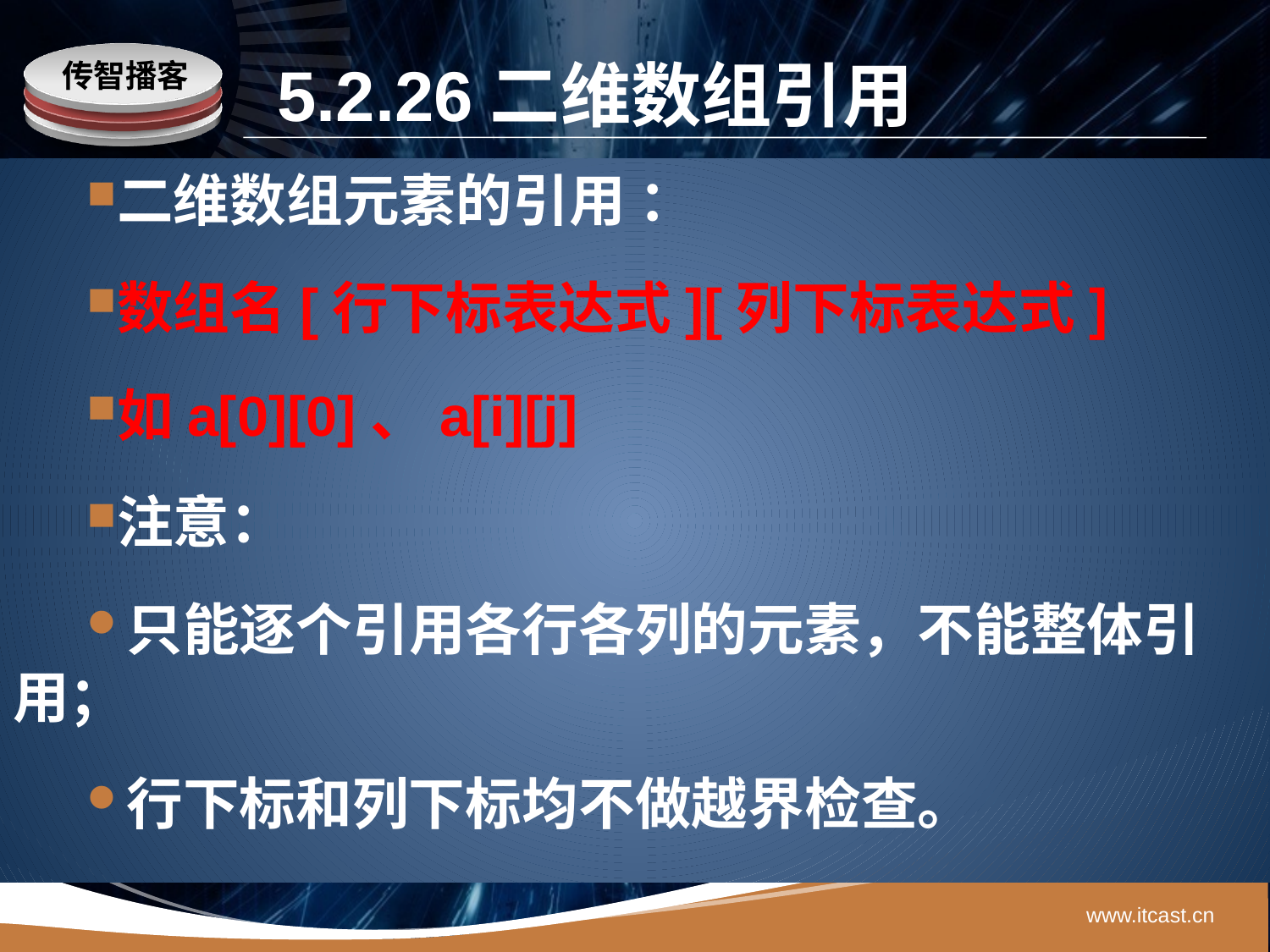

# 5.2.26二维数组引用
二维数组元素的引用 ：
数组名[行下标表达式][列下标表达式]
如a[0][0]、a[i][j]
注意：
只能逐个引用各行各列的元素，不能整体引用；
行下标和列下标均不做越界检查。
www.itcast.cn